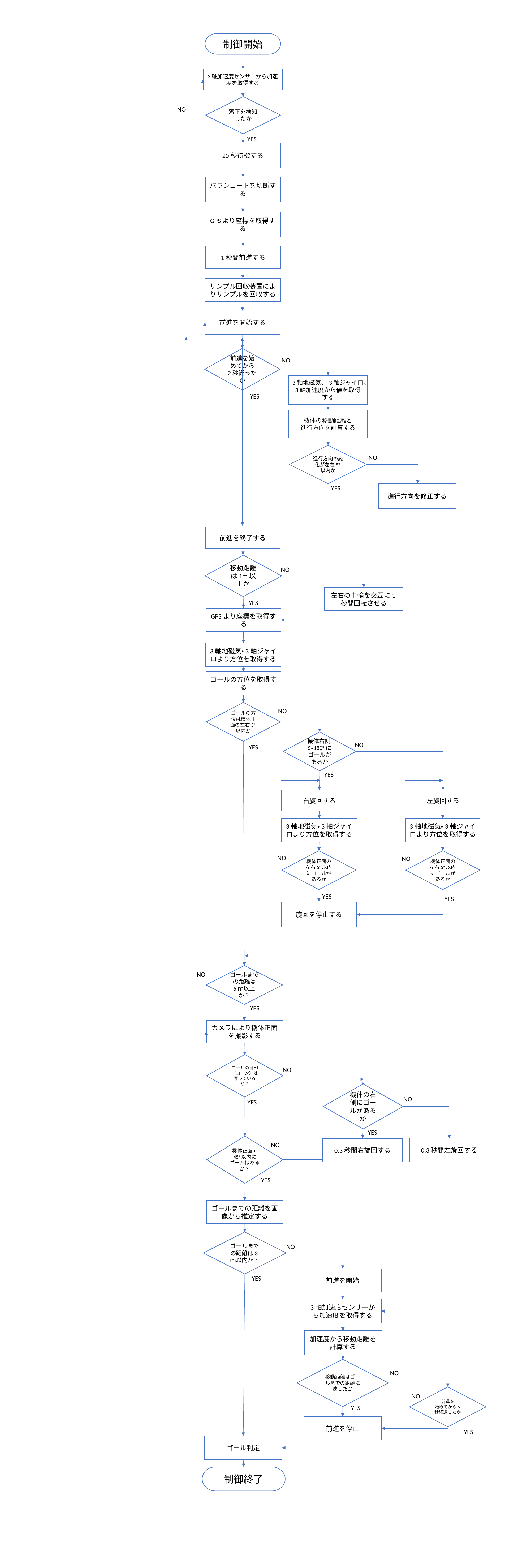

制御開始
3軸加速度センサーから加速度を取得する
落下を検知したか
NO
YES
20秒待機する
パラシュートを切断する
GPSより座標を取得する
1秒間前進する
サンプル回収装置によりサンプルを回収する
前進を開始する
前進を始めてから
2秒経ったか
NO
3軸地磁気、3軸ジャイロ、3軸加速度から値を取得する
YES
機体の移動距離と
進行方向を計算する
進行方向の変化が左右5°以内か
NO
YES
進行方向を修正する
前進を終了する
移動距離は1m以上か
NO
左右の車輪を交互に1秒間回転させる
YES
GPSより座標を取得する
3軸地磁気・3軸ジャイロより方位を取得する
ゴールの方位を取得する
ゴールの方位は機体正面の左右5°以内か
NO
機体右側5~180°にゴールがあるか
NO
YES
YES
左旋回する
右旋回する
3軸地磁気・3軸ジャイロより方位を取得する
3軸地磁気・3軸ジャイロより方位を取得する
機体正面の左右5°以内にゴールがあるか
機体正面の左右5°以内にゴールがあるか
NO
NO
YES
YES
旋回を停止する
ゴールまでの距離は
5ｍ以上か？
NO
YES
カメラにより機体正面を撮影する
ゴールの目印（コーン）は写っているか？
NO
機体の右側にゴールがあるか
NO
YES
YES
機体正面+-45°以内にゴールはあるか？
0.3秒間左旋回する
0.3秒間右旋回する
NO
YES
ゴールまでの距離を画像から推定する
ゴールまでの距離は3ｍ以内か？
NO
前進を開始
YES
3軸加速度センサーから加速度を取得する
加速度から移動距離を計算する
移動距離はゴールまでの距離に達したか
NO
前進を
始めてから5秒経過したか
NO
YES
前進を停止
YES
ゴール判定
制御終了